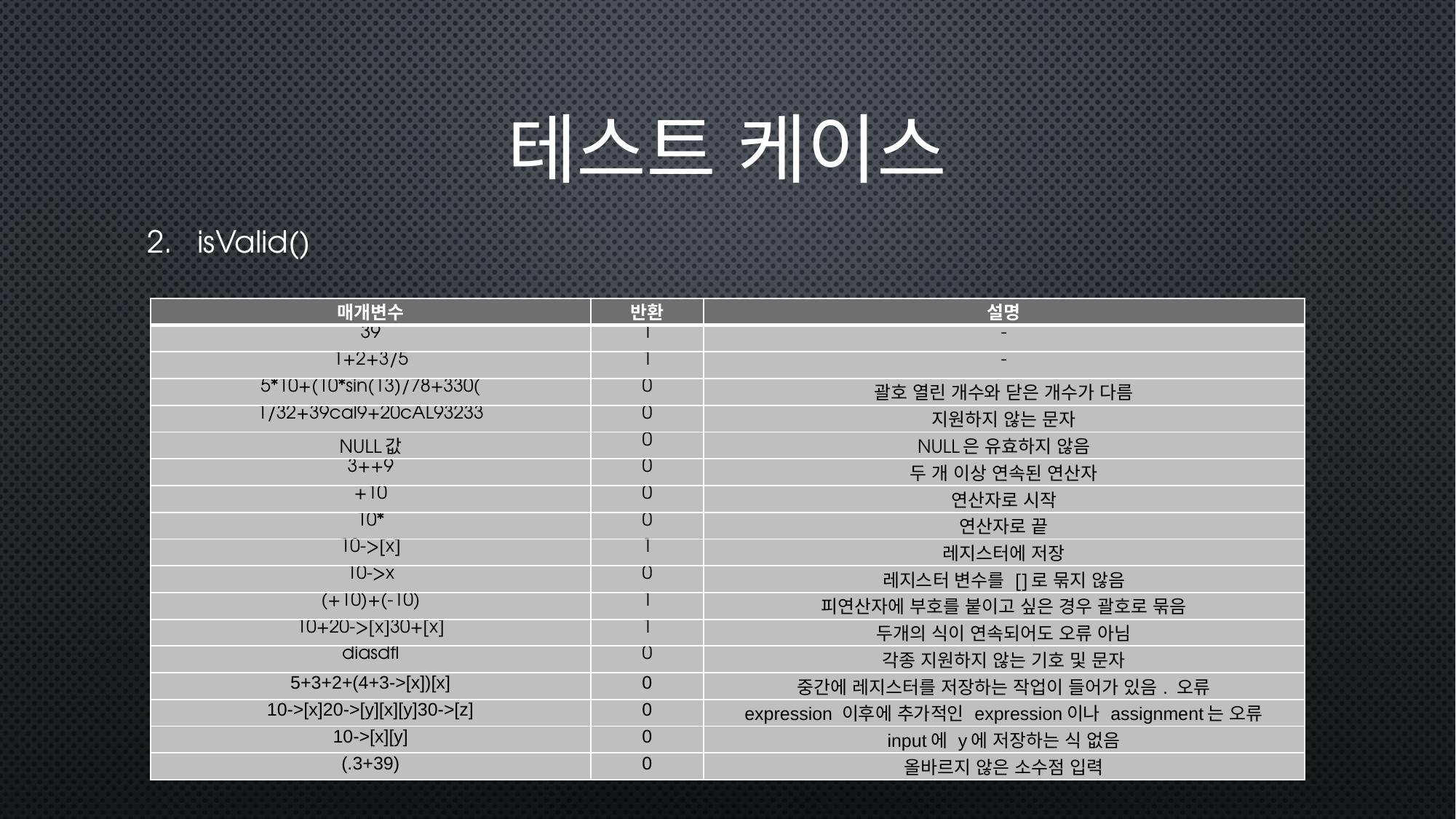

# 테스트 케이스
2.   isValid()
| 매개변수 | 반환 | 설명 |
| --- | --- | --- |
| 39 | 1 | - |
| 1+2+3/5 | 1 | - |
| 5\*10+(10\*sin(13)/78+330( | 0 | 괄호 열린 개수와 닫은 개수가 다름 |
| 1/32+39cal9+20cAL93233 | 0 | 지원하지 않는 문자 |
| NULL값 | 0 | NULL은 유효하지 않음 |
| 3++9 | 0 | 두 개 이상 연속된 연산자 |
| +10 | 0 | 연산자로 시작 |
| 10\* | 0 | 연산자로 끝 |
| 10->[x] | 1 | 레지스터에 저장 |
| 10->x | 0 | 레지스터 변수를 []로 묶지 않음 |
| (+10)+(-10) | 1 | 피연산자에 부호를 붙이고 싶은 경우 괄호로 묶음 |
| 10+20->[x]30+[x] | 1 | 두개의 식이 연속되어도 오류 아님 |
| diasdfl | 0 | 각종 지원하지 않는 기호 및 문자 |
| 5+3+2+(4+3->[x])[x] | 0 | 중간에 레지스터를 저장하는 작업이 들어가 있음. 오류 |
| 10->[x]20->[y][x][y]30->[z] | 0 | expression 이후에 추가적인 expression이나 assignment는 오류 |
| 10->[x][y] | 0 | input에 y에 저장하는 식 없음 |
| (.3+39) | 0 | 올바르지 않은 소수점 입력 |